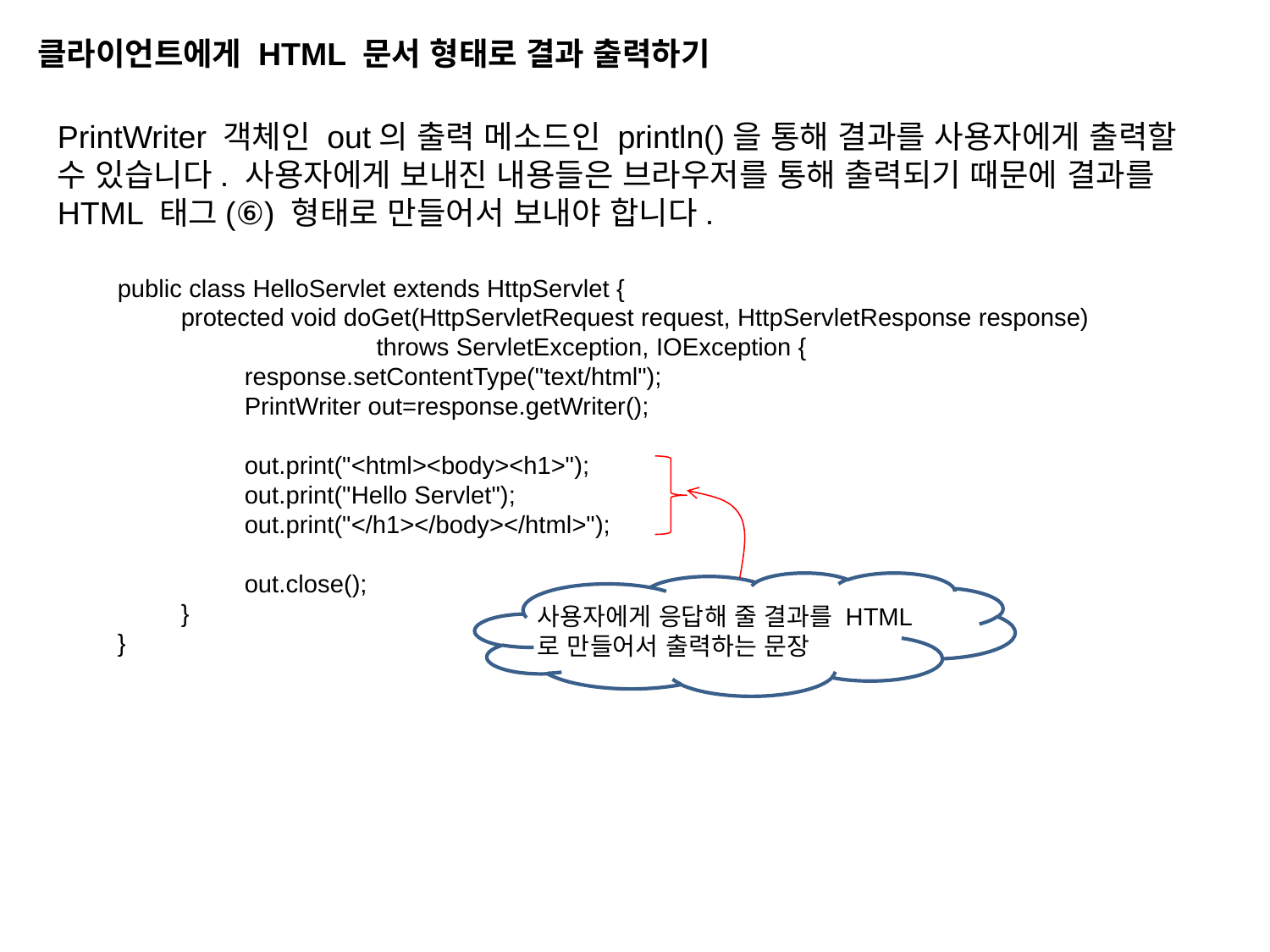

클라이언트에게 HTML 문서 형태로 결과 출력하기
PrintWriter 객체인 out의 출력 메소드인 println()을 통해 결과를 사용자에게 출력할 수 있습니다. 사용자에게 보내진 내용들은 브라우저를 통해 출력되기 때문에 결과를 HTML 태그(⑥) 형태로 만들어서 보내야 합니다.
public class HelloServlet extends HttpServlet {
protected void doGet(HttpServletRequest request, HttpServletResponse response)
                            throws ServletException, IOException {
response.setContentType("text/html");
PrintWriter out=response.getWriter();

out.print("<html><body><h1>");
out.print("Hello Servlet");
out.print("</h1></body></html>");

out.close();
}
}

사용자에게 응답해 줄 결과를 HTML로 만들어서 출력하는 문장